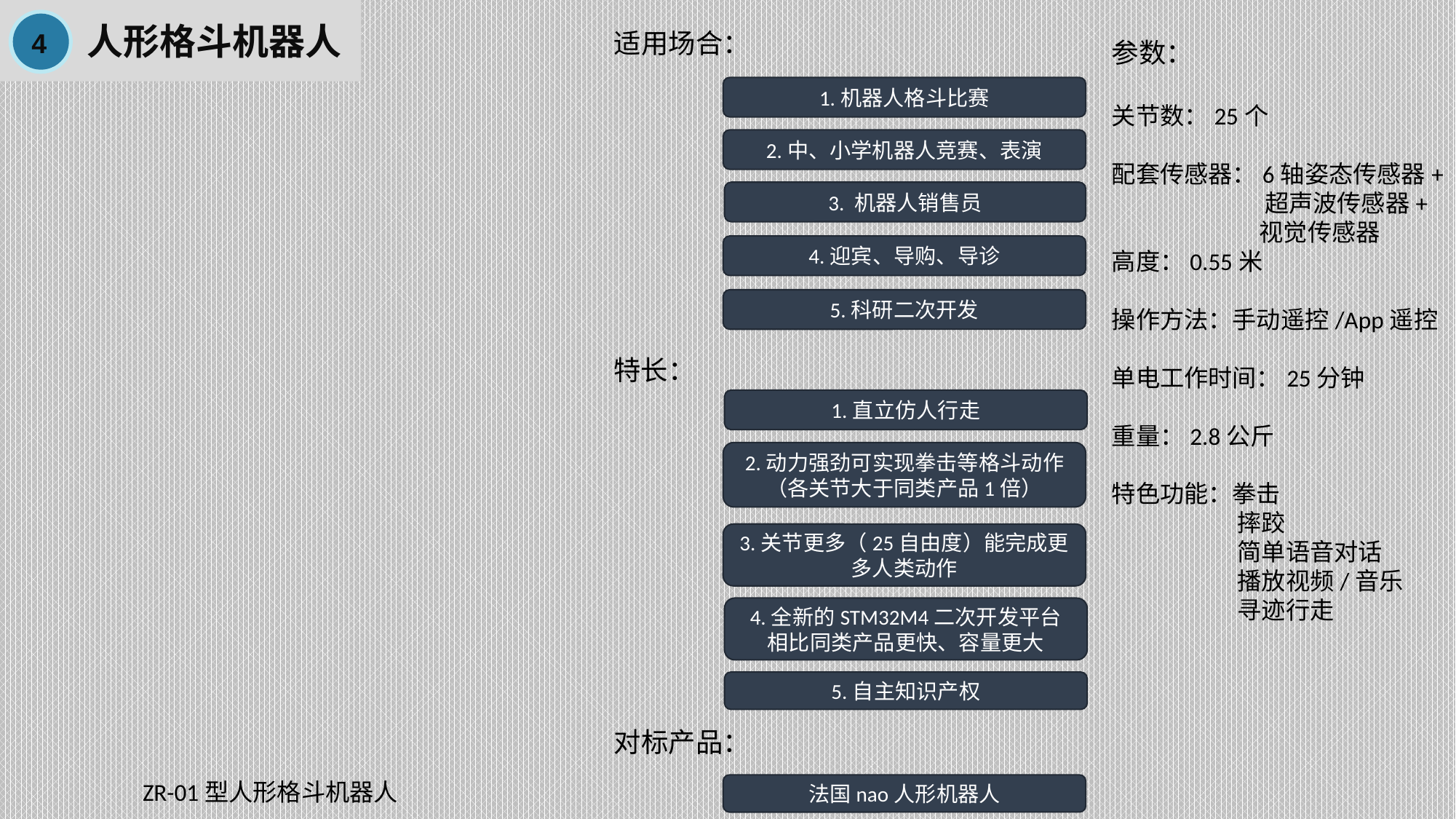

人形格斗机器人

4
适用场合：
参数：

关节数：25个

配套传感器：6轴姿态传感器+
                           超声波传感器+
                          视觉传感器
高度：0.55米

操作方法：手动遥控/App遥控

单电工作时间：25分钟

重量：2.8公斤

特色功能：拳击
                      摔跤
                      简单语音对话
                      播放视频/音乐
                      寻迹行走

1.机器人格斗比赛
2.中、小学机器人竞赛、表演
3. 机器人销售员
4.迎宾、导购、导诊
5.科研二次开发
特长：
1.直立仿人行走
2.动力强劲可实现拳击等格斗动作
（各关节大于同类产品1倍）
3.关节更多（25自由度）能完成更多人类动作
4.全新的STM32M4二次开发平台
相比同类产品更快、容量更大
5.自主知识产权
对标产品：
ZR-01型人形格斗机器人
法国nao人形机器人